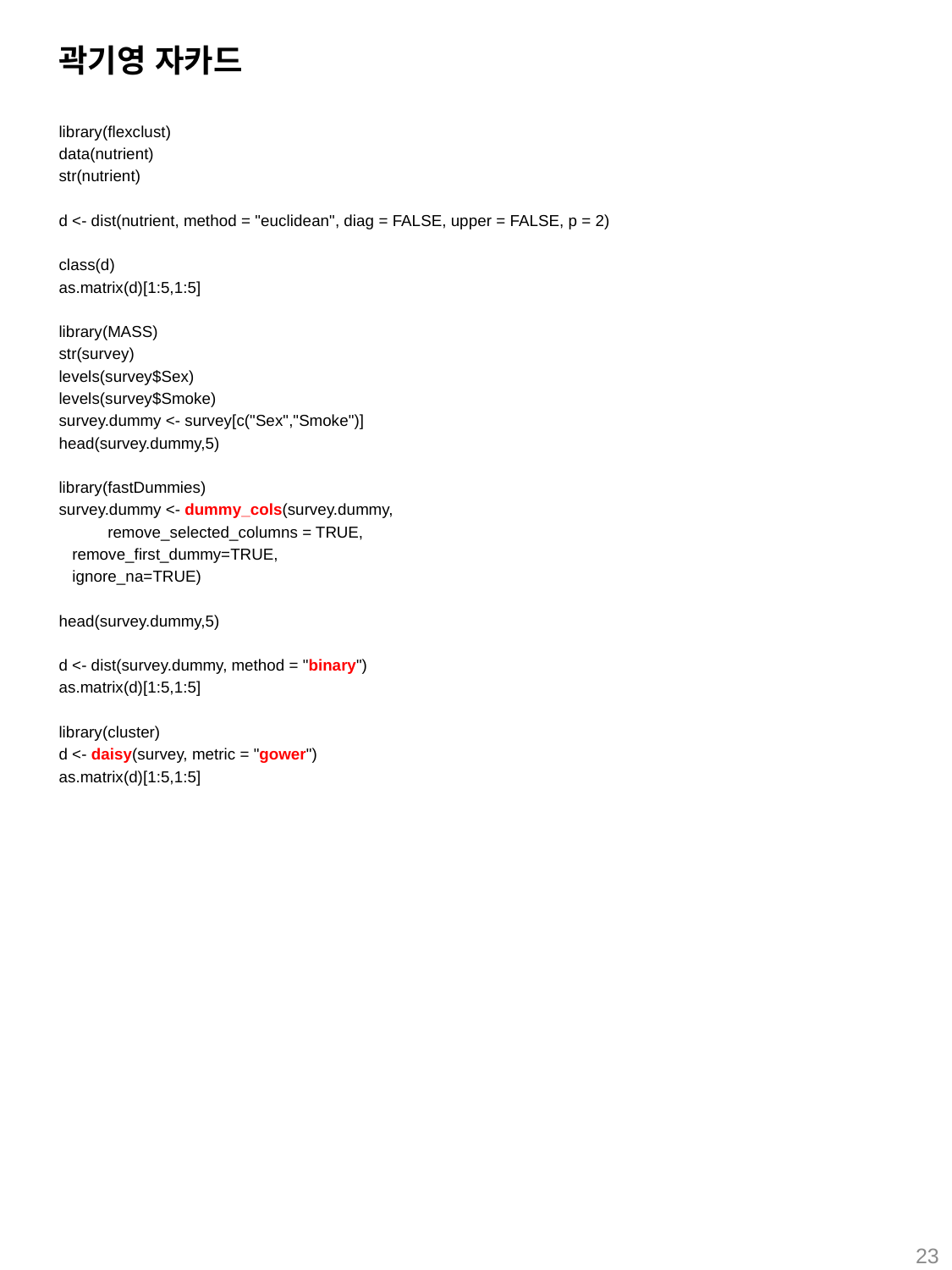

# 곽기영 자카드
library(flexclust)
data(nutrient)
str(nutrient)

d <- dist(nutrient, method = "euclidean", diag = FALSE, upper = FALSE, p = 2)

class(d)
as.matrix(d)[1:5,1:5]

library(MASS)
str(survey)
levels(survey$Sex)
levels(survey$Smoke)
survey.dummy <- survey[c("Sex","Smoke")]
head(survey.dummy,5)

library(fastDummies)
survey.dummy <- dummy_cols(survey.dummy,
           remove_selected_columns = TRUE,
   remove_first_dummy=TRUE,
   ignore_na=TRUE)

head(survey.dummy,5)

d <- dist(survey.dummy, method = "binary")
as.matrix(d)[1:5,1:5]

library(cluster)
d <- daisy(survey, metric = "gower")
as.matrix(d)[1:5,1:5]
23